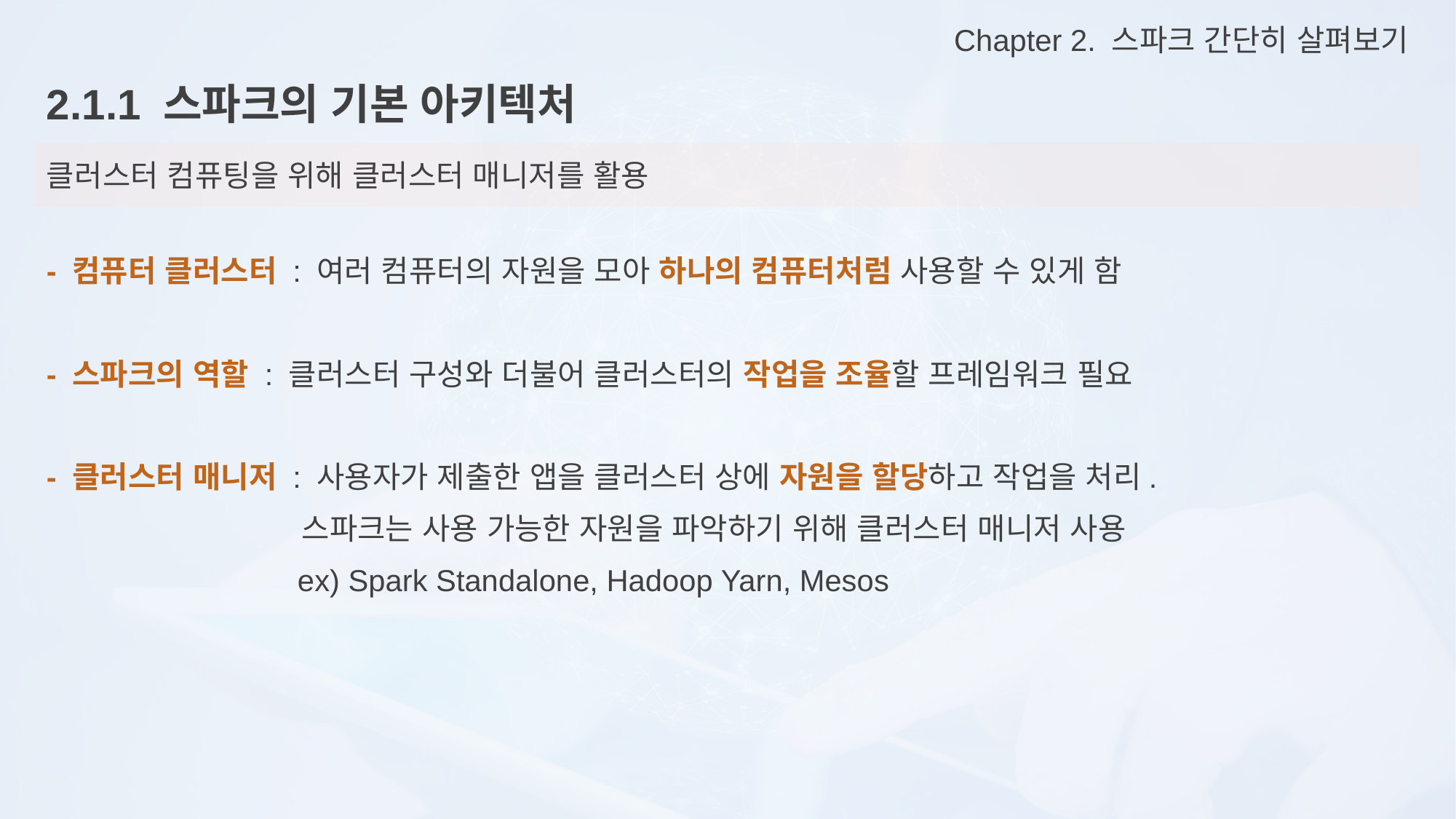

Chapter 2. 스파크 간단히 살펴보기
2.1.1 스파크의 기본 아키텍처
클러스터 컴퓨팅을 위해 클러스터 매니저를 활용
- 컴퓨터 클러스터 : 여러 컴퓨터의 자원을 모아 하나의 컴퓨터처럼 사용할 수 있게 함

- 스파크의 역할 : 클러스터 구성와 더불어 클러스터의 작업을 조율할 프레임워크 필요

- 클러스터 매니저 : 사용자가 제출한 앱을 클러스터 상에 자원을 할당하고 작업을 처리.
                             스파크는 사용 가능한 자원을 파악하기 위해 클러스터 매니저 사용
                              ex) Spark Standalone, Hadoop Yarn, Mesos